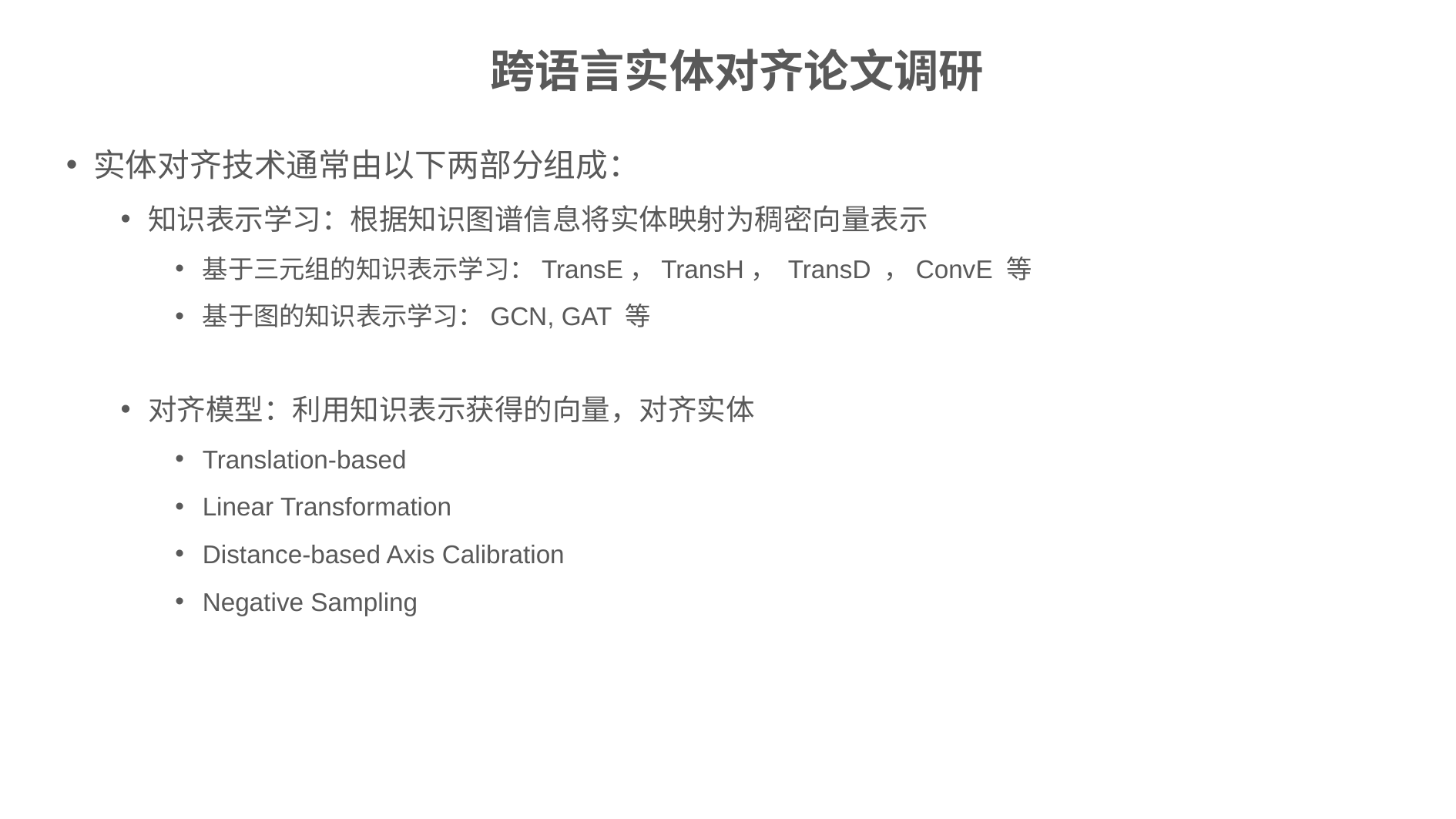

# 跨语言实体对齐论文调研
实体对齐技术通常由以下两部分组成：
知识表示学习：根据知识图谱信息将实体映射为稠密向量表示
基于三元组的知识表示学习：TransE，TransH， TransD ，ConvE 等
基于图的知识表示学习：GCN, GAT 等

对齐模型：利用知识表示获得的向量，对齐实体
Translation-based
Linear Transformation
Distance-based Axis Calibration
Negative Sampling